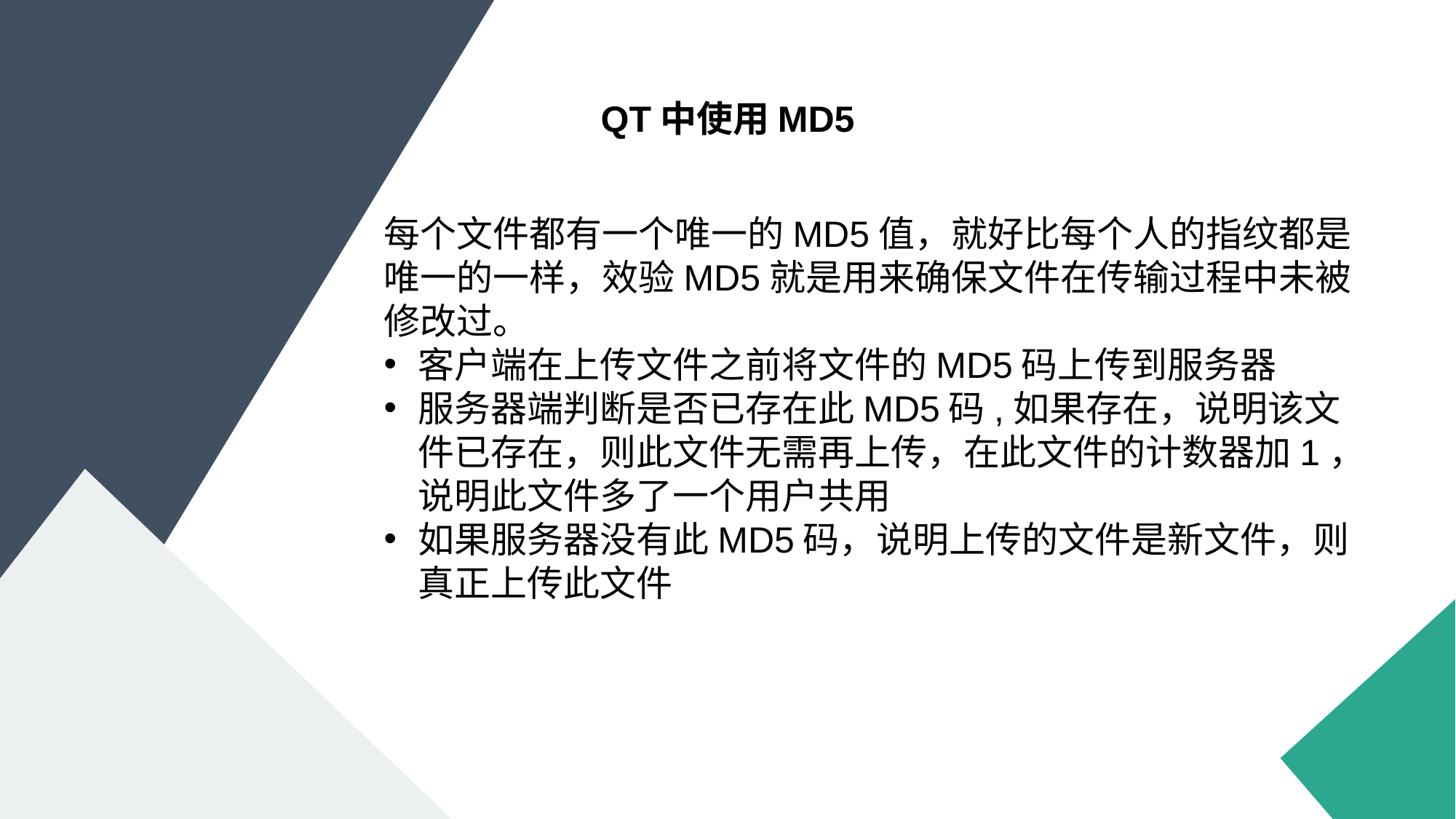

QT中使用MD5
每个文件都有一个唯一的MD5值，就好比每个人的指纹都是唯一的一样，效验MD5就是用来确保文件在传输过程中未被修改过。
客户端在上传文件之前将文件的MD5码上传到服务器
服务器端判断是否已存在此MD5码,如果存在，说明该文件已存在，则此文件无需再上传，在此文件的计数器加1，说明此文件多了一个用户共用
如果服务器没有此MD5码，说明上传的文件是新文件，则真正上传此文件